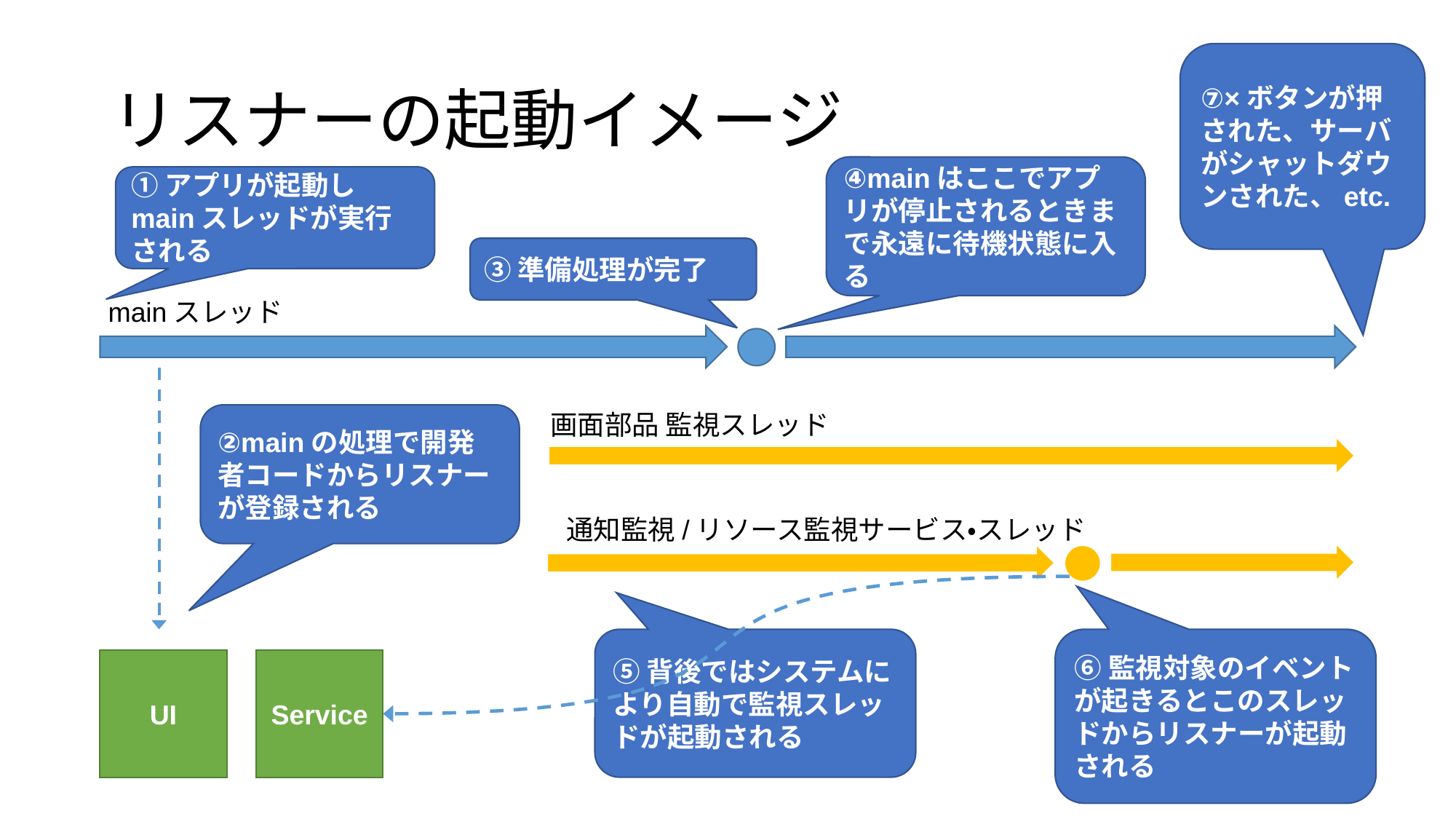

# リスナーの起動イメージ
⑦×ボタンが押された、サーバがシャットダウンされた、etc.
④mainはここでアプリが停止されるときまで永遠に待機状態に入る
①アプリが起動しmainスレッドが実行される
③準備処理が完了
mainスレッド

画面部品 監視スレッド
②mainの処理で開発者コードからリスナーが登録される

通知監視/リソース監視サービス・スレッド

⑥監視対象のイベントが起きるとこのスレッドからリスナーが起動される
⑤背後ではシステムにより自動で監視スレッドが起動される
UI
Service